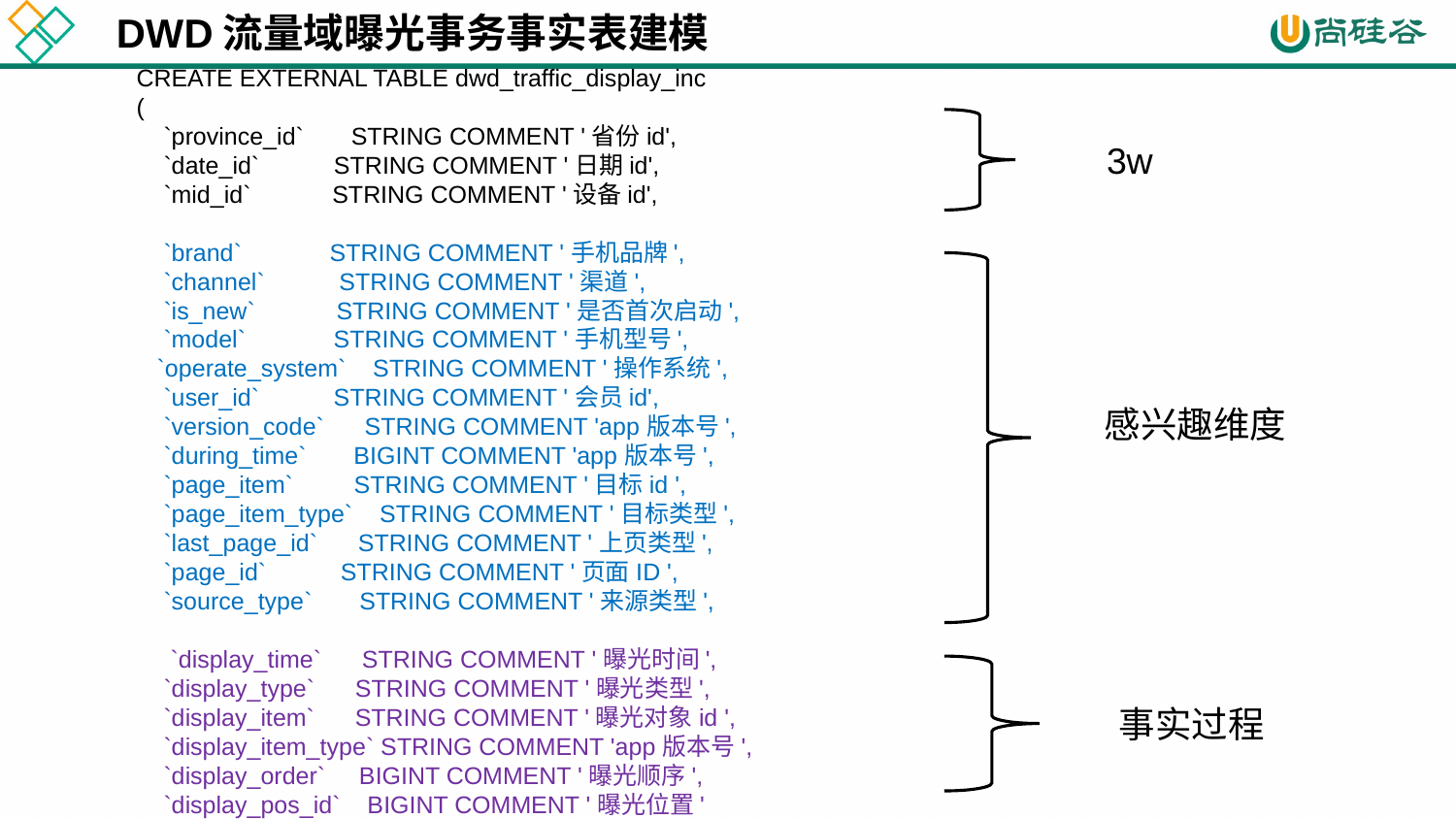

DWD流量域曝光事务事实表建模
CREATE EXTERNAL TABLE dwd_traffic_display_inc
(
    `province_id`       STRING COMMENT '省份id',
    `date_id`           STRING COMMENT '日期id',
    `mid_id`            STRING COMMENT '设备id',

    `brand`             STRING COMMENT '手机品牌',
    `channel`           STRING COMMENT '渠道',
    `is_new`            STRING COMMENT '是否首次启动',
    `model`             STRING COMMENT '手机型号',
   `operate_system`    STRING COMMENT '操作系统',
    `user_id`           STRING COMMENT '会员id',
    `version_code`      STRING COMMENT 'app版本号',
    `during_time`       BIGINT COMMENT 'app版本号',
    `page_item`         STRING COMMENT '目标id ',
    `page_item_type`    STRING COMMENT '目标类型',
    `last_page_id`      STRING COMMENT '上页类型',
    `page_id`           STRING COMMENT '页面ID ',
    `source_type`       STRING COMMENT '来源类型',

     `display_time`      STRING COMMENT '曝光时间',
    `display_type`      STRING COMMENT '曝光类型',
    `display_item`      STRING COMMENT '曝光对象id ',
    `display_item_type` STRING COMMENT 'app版本号',
    `display_order`     BIGINT COMMENT '曝光顺序',
    `display_pos_id`    BIGINT COMMENT '曝光位置'

3w

感兴趣维度

事实过程